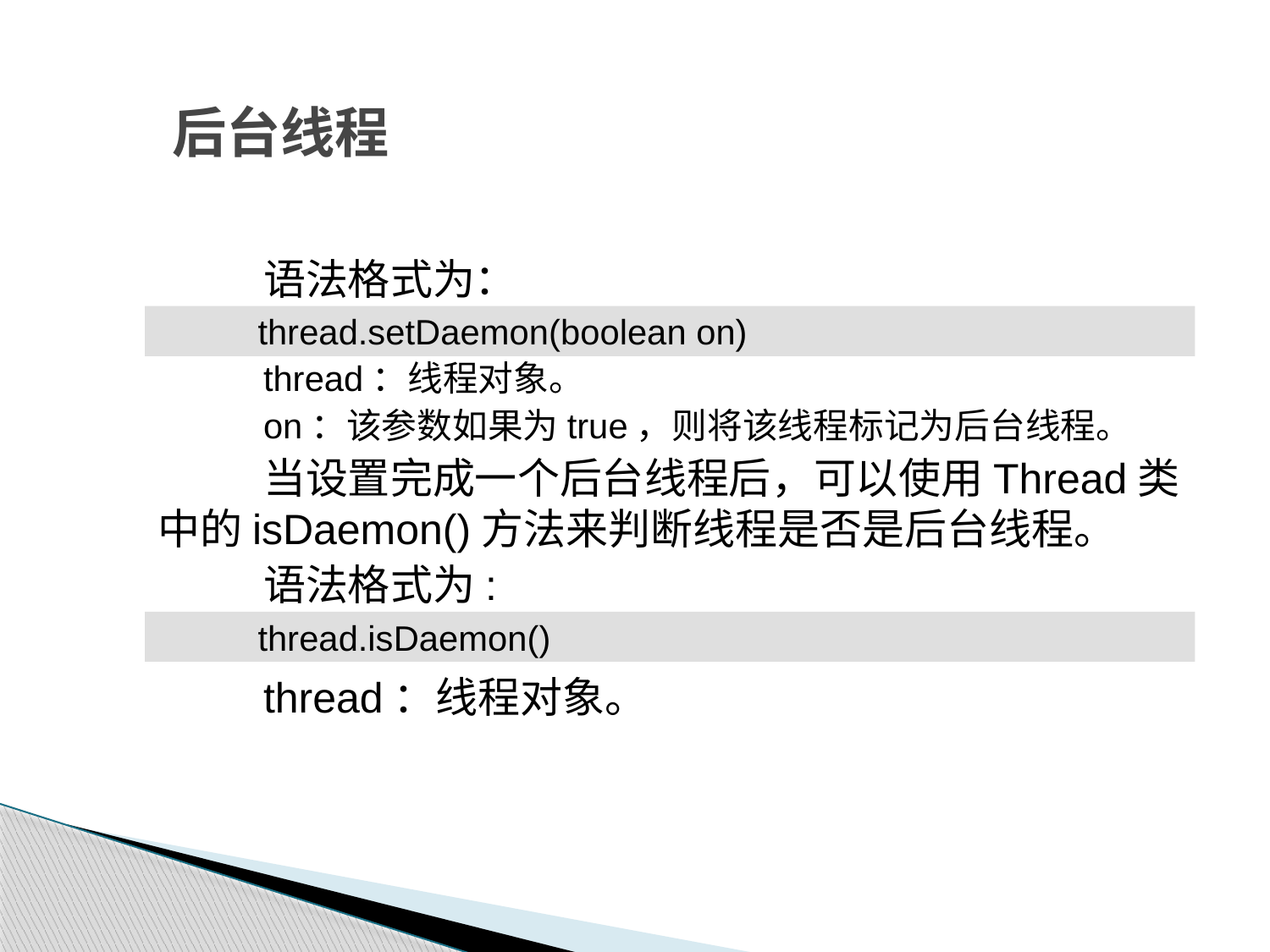

# 后台线程
语法格式为：

thread：线程对象。
on：该参数如果为true，则将该线程标记为后台线程。
当设置完成一个后台线程后，可以使用Thread类中的isDaemon()方法来判断线程是否是后台线程。
语法格式为:

thread：线程对象。
thread.setDaemon(boolean on)
thread.isDaemon()